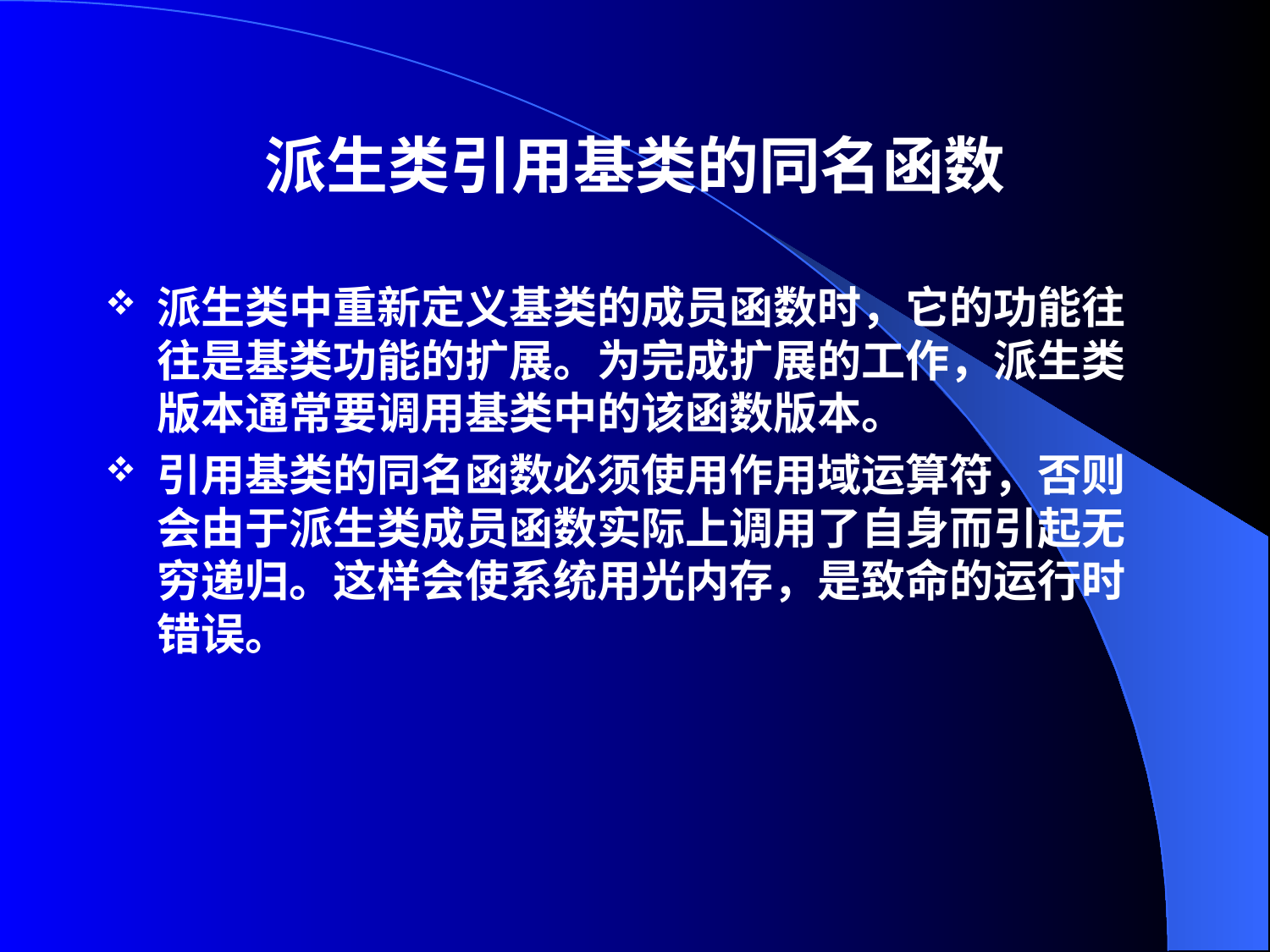

# 派生类引用基类的同名函数
派生类中重新定义基类的成员函数时，它的功能往往是基类功能的扩展。为完成扩展的工作，派生类版本通常要调用基类中的该函数版本。
引用基类的同名函数必须使用作用域运算符，否则会由于派生类成员函数实际上调用了自身而引起无穷递归。这样会使系统用光内存，是致命的运行时错误。